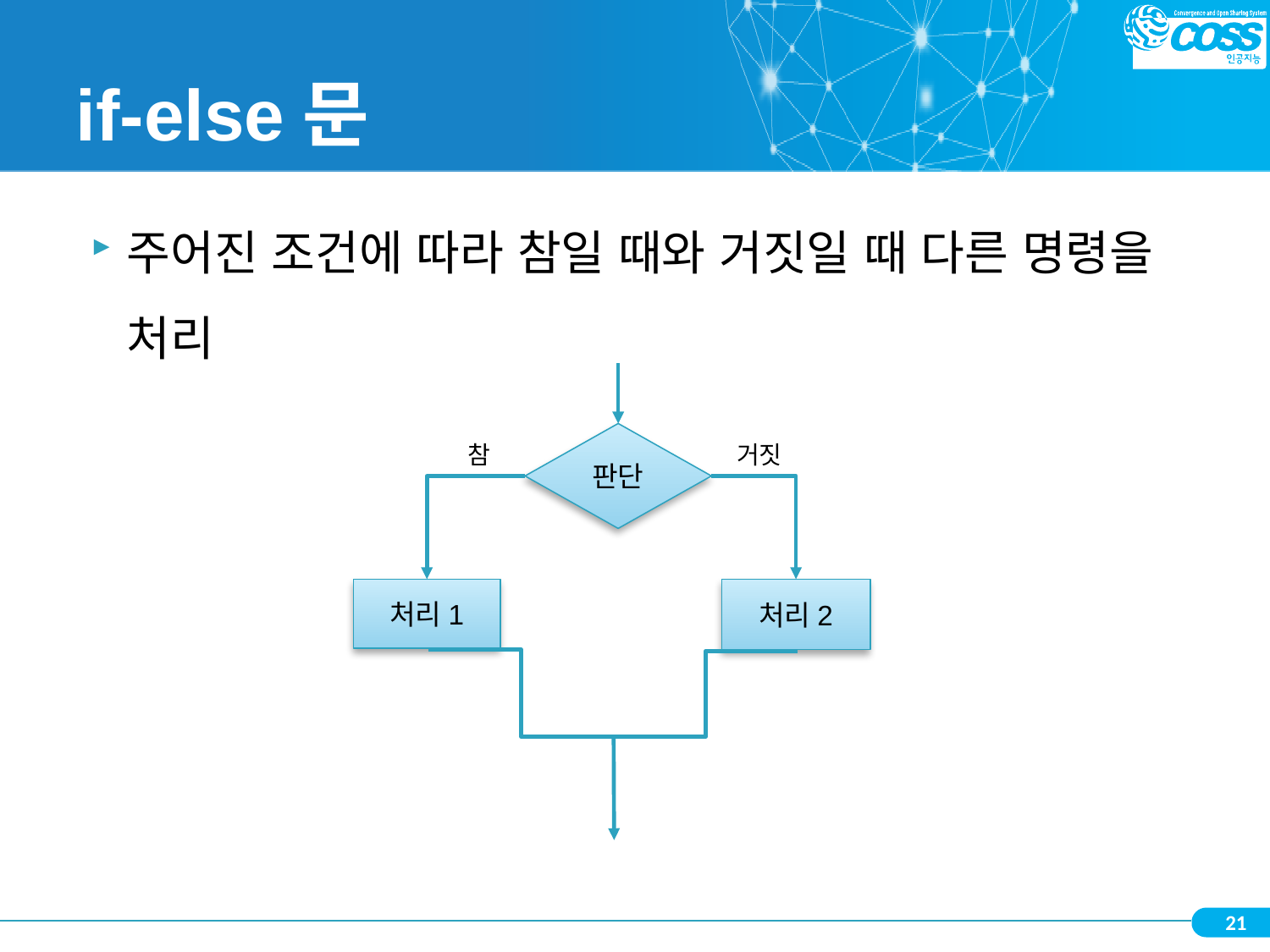

# if-else문
주어진 조건에 따라 참일 때와 거짓일 때 다른 명령을 처리
판단
참
거짓
처리2
처리1